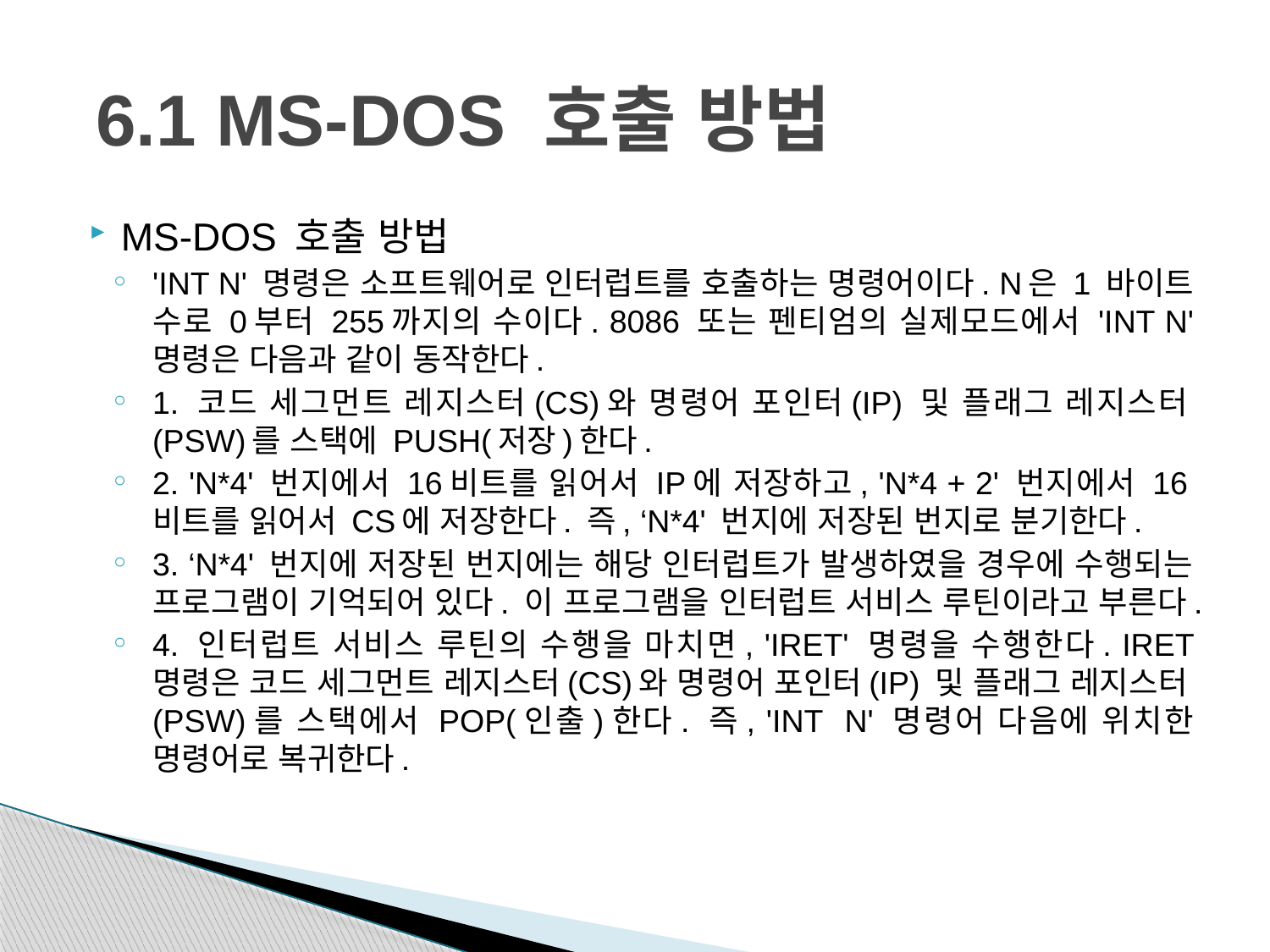

# 6.1 MS-DOS 호출 방법
MS-DOS 호출 방법
'INT N' 명령은 소프트웨어로 인터럽트를 호출하는 명령어이다. N은 1 바이트 수로 0부터 255까지의 수이다. 8086 또는 펜티엄의 실제모드에서 'INT N' 명령은 다음과 같이 동작한다.
1. 코드 세그먼트 레지스터(CS)와 명령어 포인터(IP) 및 플래그 레지스터(PSW)를 스택에 PUSH(저장)한다.
2. 'N*4' 번지에서 16비트를 읽어서 IP에 저장하고, 'N*4 + 2' 번지에서 16비트를 읽어서 CS에 저장한다. 즉, ‘N*4' 번지에 저장된 번지로 분기한다.
3. ‘N*4' 번지에 저장된 번지에는 해당 인터럽트가 발생하였을 경우에 수행되는 프로그램이 기억되어 있다. 이 프로그램을 인터럽트 서비스 루틴이라고 부른다.
4. 인터럽트 서비스 루틴의 수행을 마치면, 'IRET' 명령을 수행한다. IRET 명령은 코드 세그먼트 레지스터(CS)와 명령어 포인터(IP) 및 플래그 레지스터(PSW)를 스택에서 POP(인출)한다. 즉, 'INT  N' 명령어 다음에 위치한 명령어로 복귀한다.